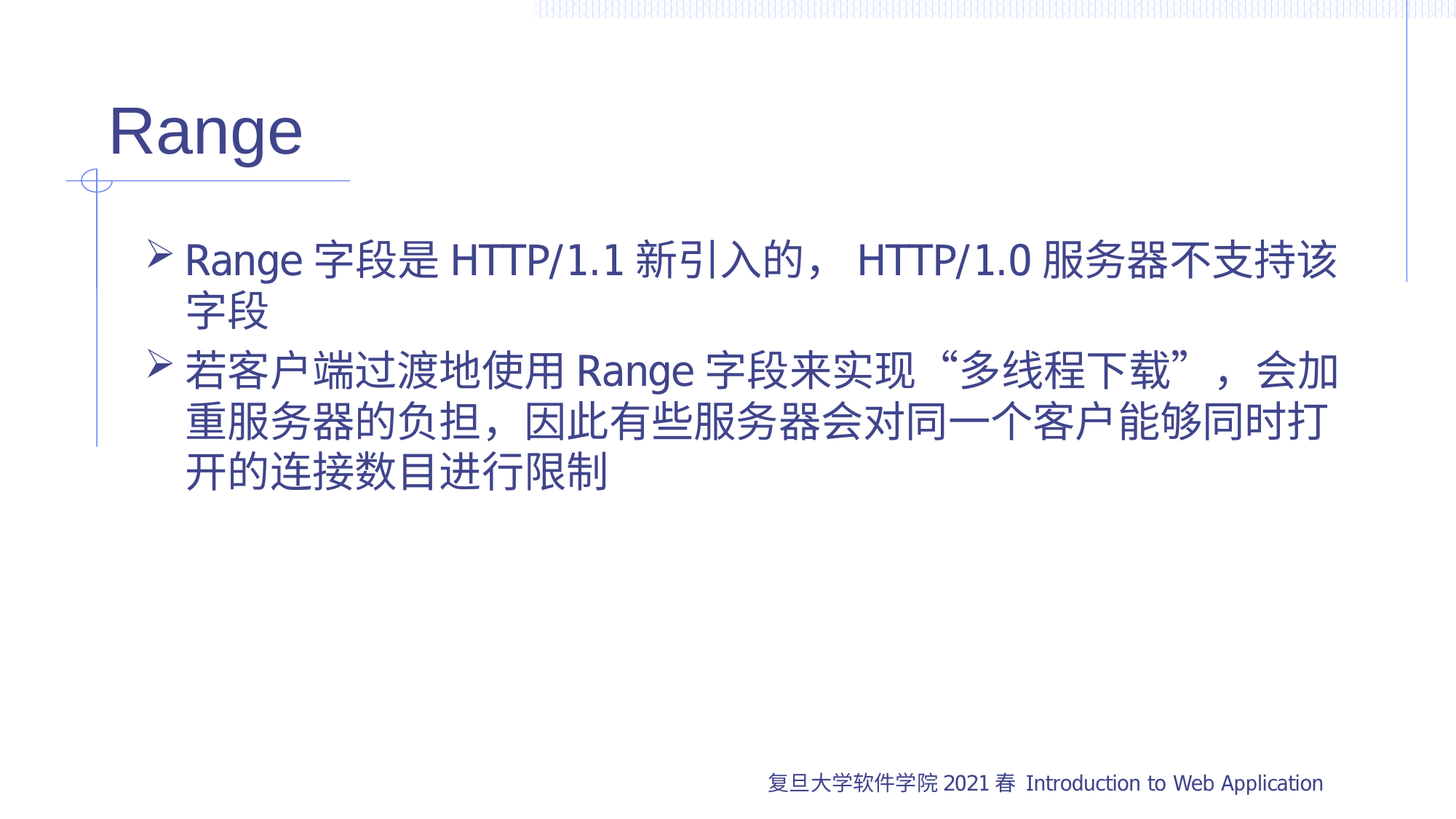

# Range
Range字段是HTTP/1.1新引入的，HTTP/1.0服务器不支持该字段
若客户端过渡地使用Range字段来实现“多线程下载”，会加重服务器的负担，因此有些服务器会对同一个客户能够同时打开的连接数目进行限制